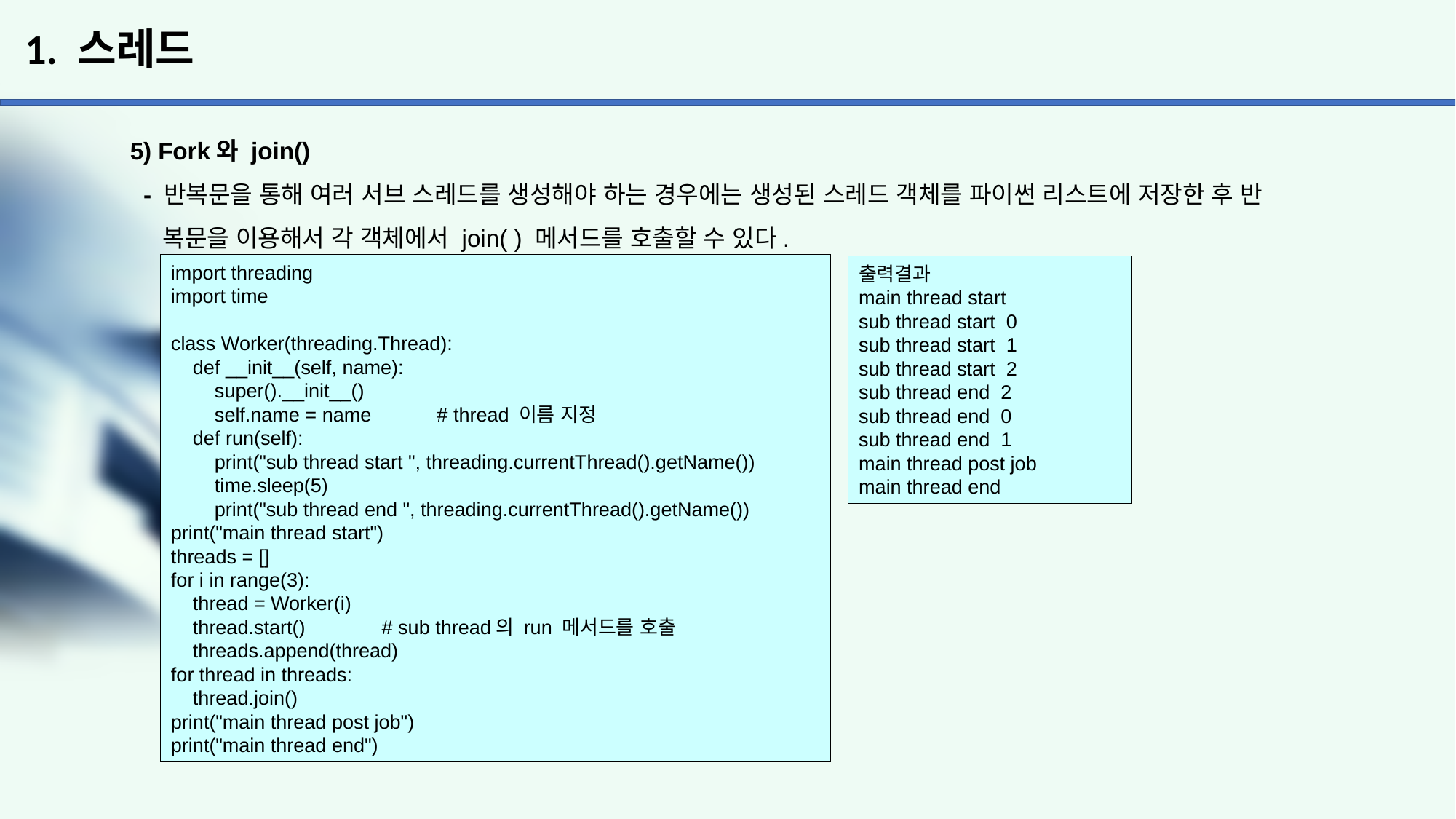

# 1. 스레드
5) Fork와 join()
  - 반복문을 통해 여러 서브 스레드를 생성해야 하는 경우에는 생성된 스레드 객체를 파이썬 리스트에 저장한 후 반
    복문을 이용해서 각 객체에서 join( ) 메서드를 호출할 수 있다.

import threading
import time

class Worker(threading.Thread):
    def __init__(self, name):
        super().__init__()
        self.name = name            # thread 이름 지정
    def run(self):
        print("sub thread start ", threading.currentThread().getName())
        time.sleep(5)
        print("sub thread end ", threading.currentThread().getName())
print("main thread start")
threads = []
for i in range(3):
    thread = Worker(i)
    thread.start()              # sub thread의 run 메서드를 호출
    threads.append(thread)
for thread in threads:
    thread.join()
print("main thread post job")
print("main thread end")
출력결과
main thread start
sub thread start  0
sub thread start  1
sub thread start  2
sub thread end  2
sub thread end  0
sub thread end  1
main thread post job
main thread end